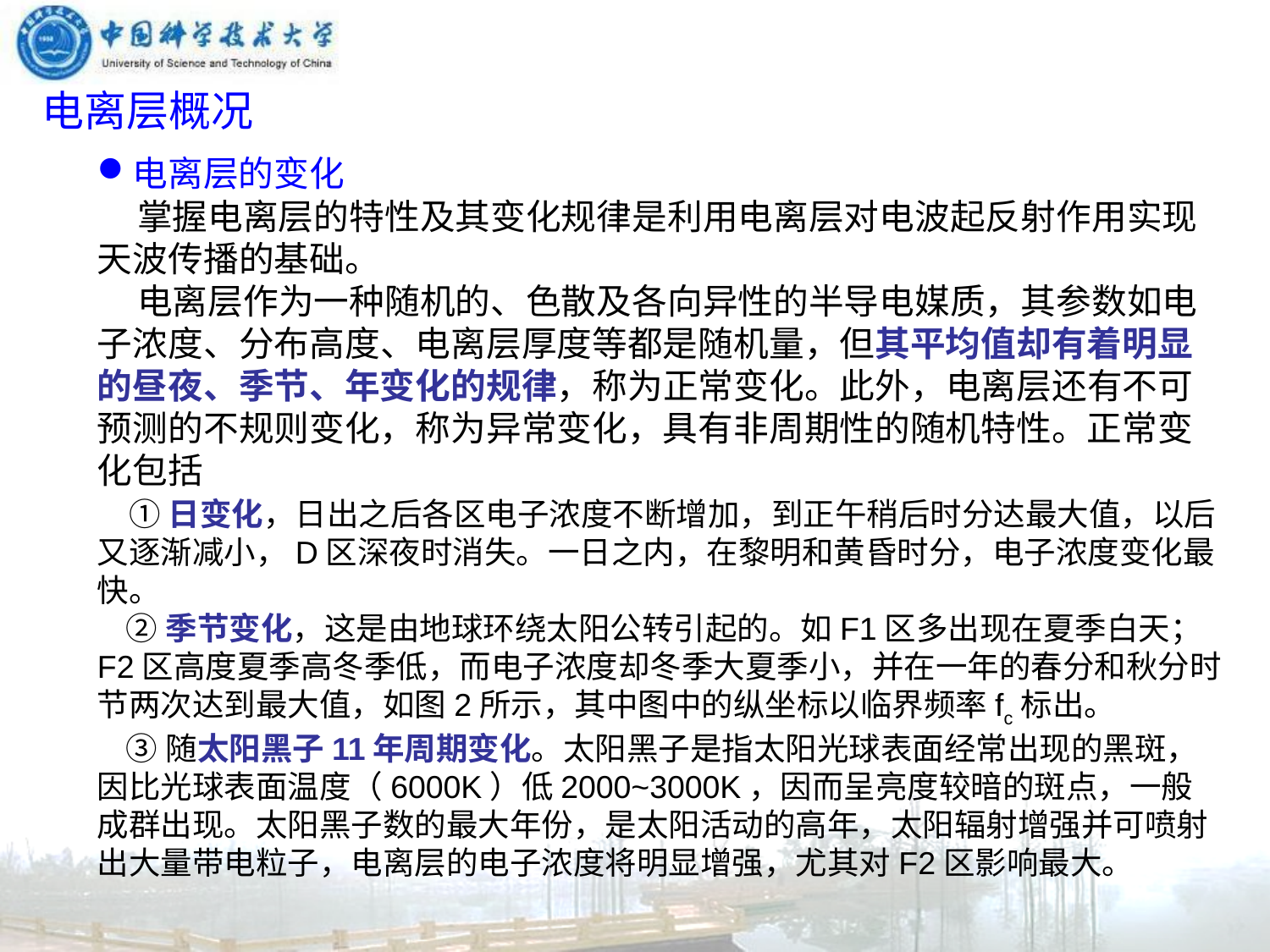

电离层概况
电离层的变化
    掌握电离层的特性及其变化规律是利用电离层对电波起反射作用实现天波传播的基础。
    电离层作为一种随机的、色散及各向异性的半导电媒质，其参数如电子浓度、分布高度、电离层厚度等都是随机量，但其平均值却有着明显的昼夜、季节、年变化的规律，称为正常变化。此外，电离层还有不可预测的不规则变化，称为异常变化，具有非周期性的随机特性。正常变化包括
    ①日变化，日出之后各区电子浓度不断增加，到正午稍后时分达最大值，以后又逐渐减小，D区深夜时消失。一日之内，在黎明和黄昏时分，电子浓度变化最快。
    ②季节变化，这是由地球环绕太阳公转引起的。如F1区多出现在夏季白天；F2区高度夏季高冬季低，而电子浓度却冬季大夏季小，并在一年的春分和秋分时节两次达到最大值，如图2所示，其中图中的纵坐标以临界频率fc标出。
    ③随太阳黑子11年周期变化。太阳黑子是指太阳光球表面经常出现的黑斑，因比光球表面温度（6000K）低2000~3000K，因而呈亮度较暗的斑点，一般成群出现。太阳黑子数的最大年份，是太阳活动的高年，太阳辐射增强并可喷射出大量带电粒子，电离层的电子浓度将明显增强，尤其对F2区影响最大。